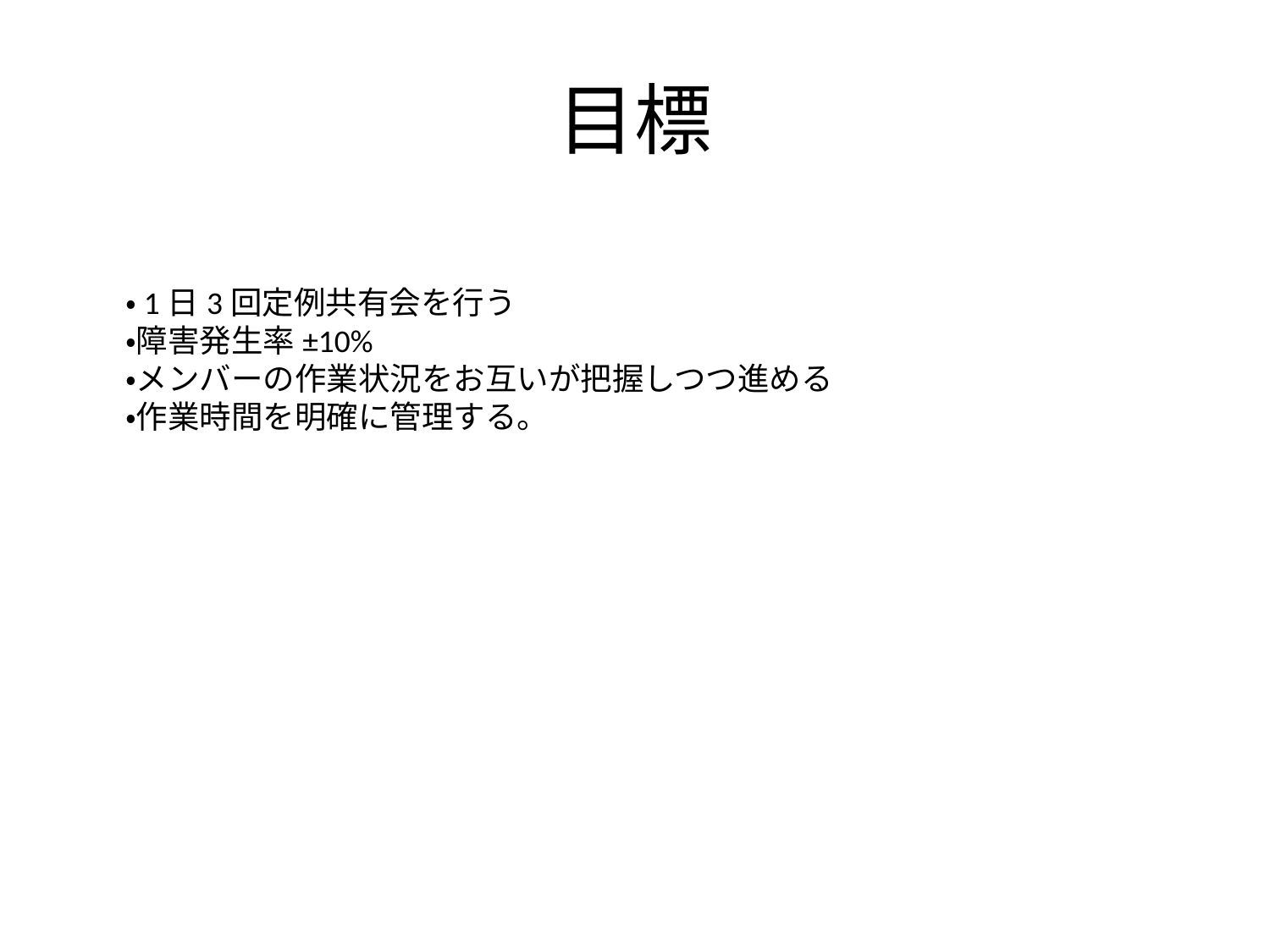

# 目標
・1日3回定例共有会を行う
・障害発生率±10%
・メンバーの作業状況をお互いが把握しつつ進める
・作業時間を明確に管理する。